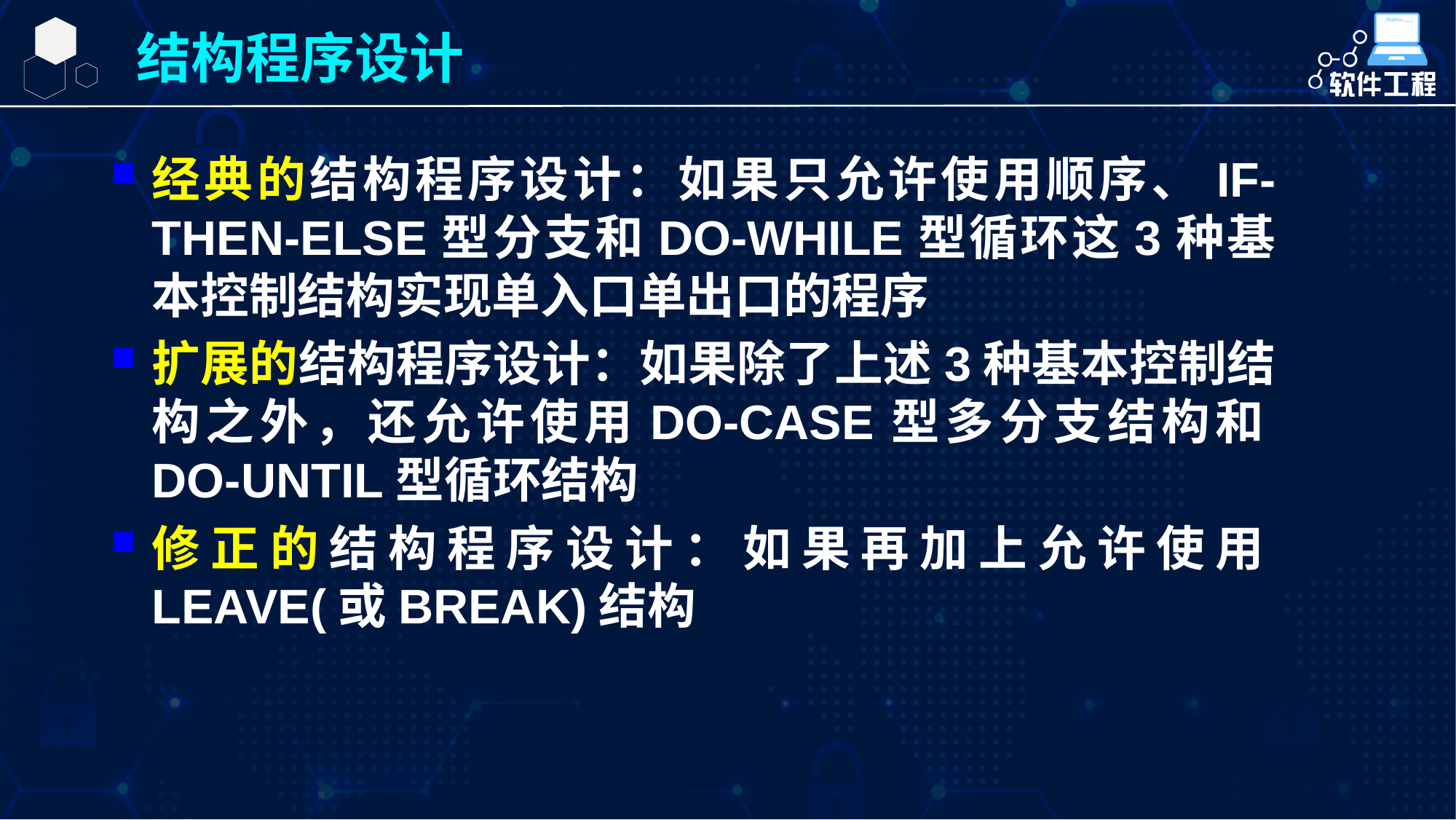

结构程序设计
经典的结构程序设计：如果只允许使用顺序、IF-THEN-ELSE型分支和DO-WHILE型循环这3种基本控制结构实现单入口单出口的程序
扩展的结构程序设计：如果除了上述3种基本控制结构之外，还允许使用DO-CASE型多分支结构和DO-UNTIL型循环结构
修正的结构程序设计：如果再加上允许使用LEAVE(或BREAK)结构